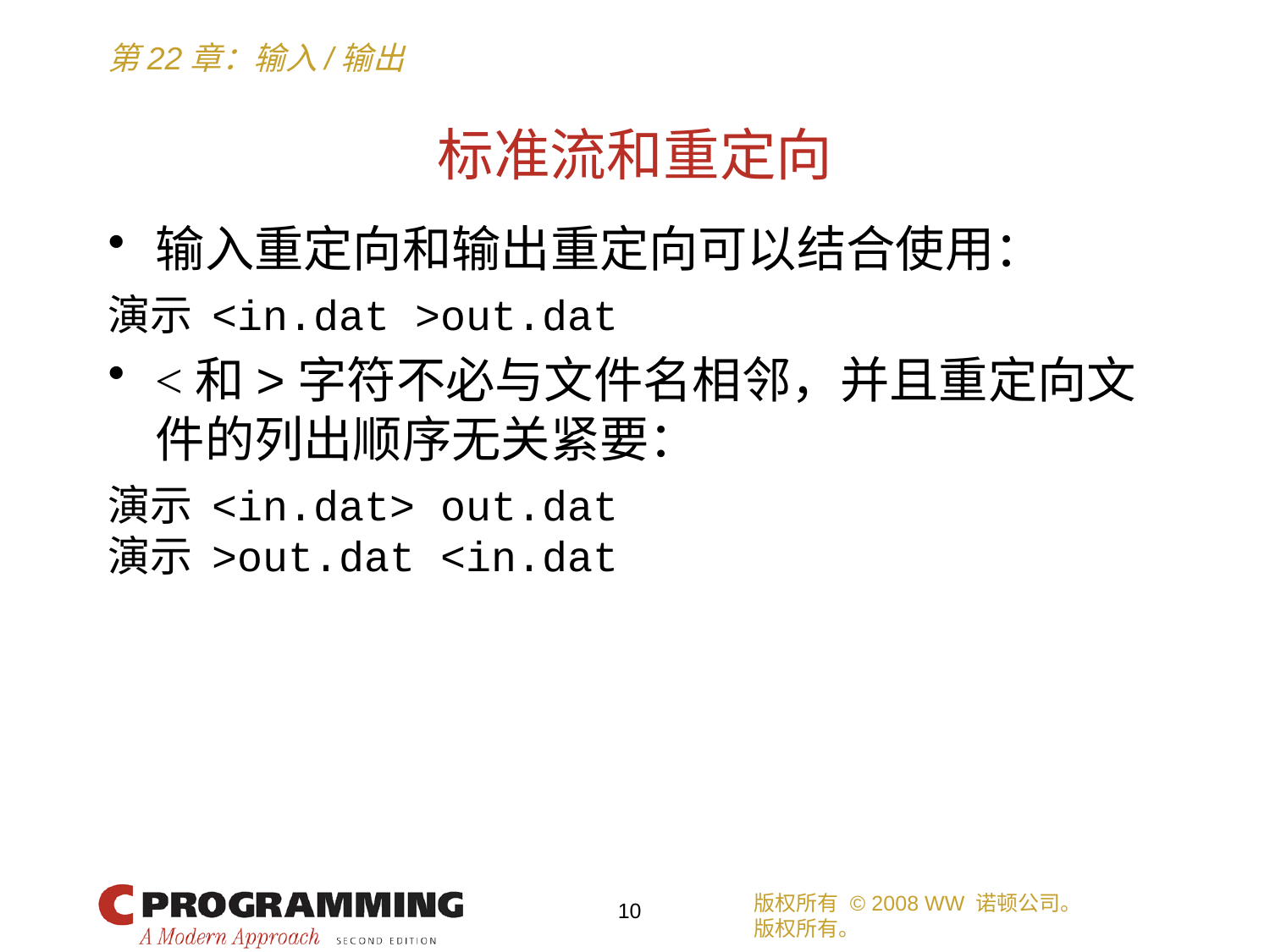

# 标准流和重定向
输入重定向和输出重定向可以结合使用：
演示 <in.dat >out.dat
<和>字符不必与文件名相邻，并且重定向文件的列出顺序无关紧要：
演示 <in.dat> out.dat
演示 >out.dat <in.dat
版权所有 © 2008 WW 诺顿公司。
版权所有。
10